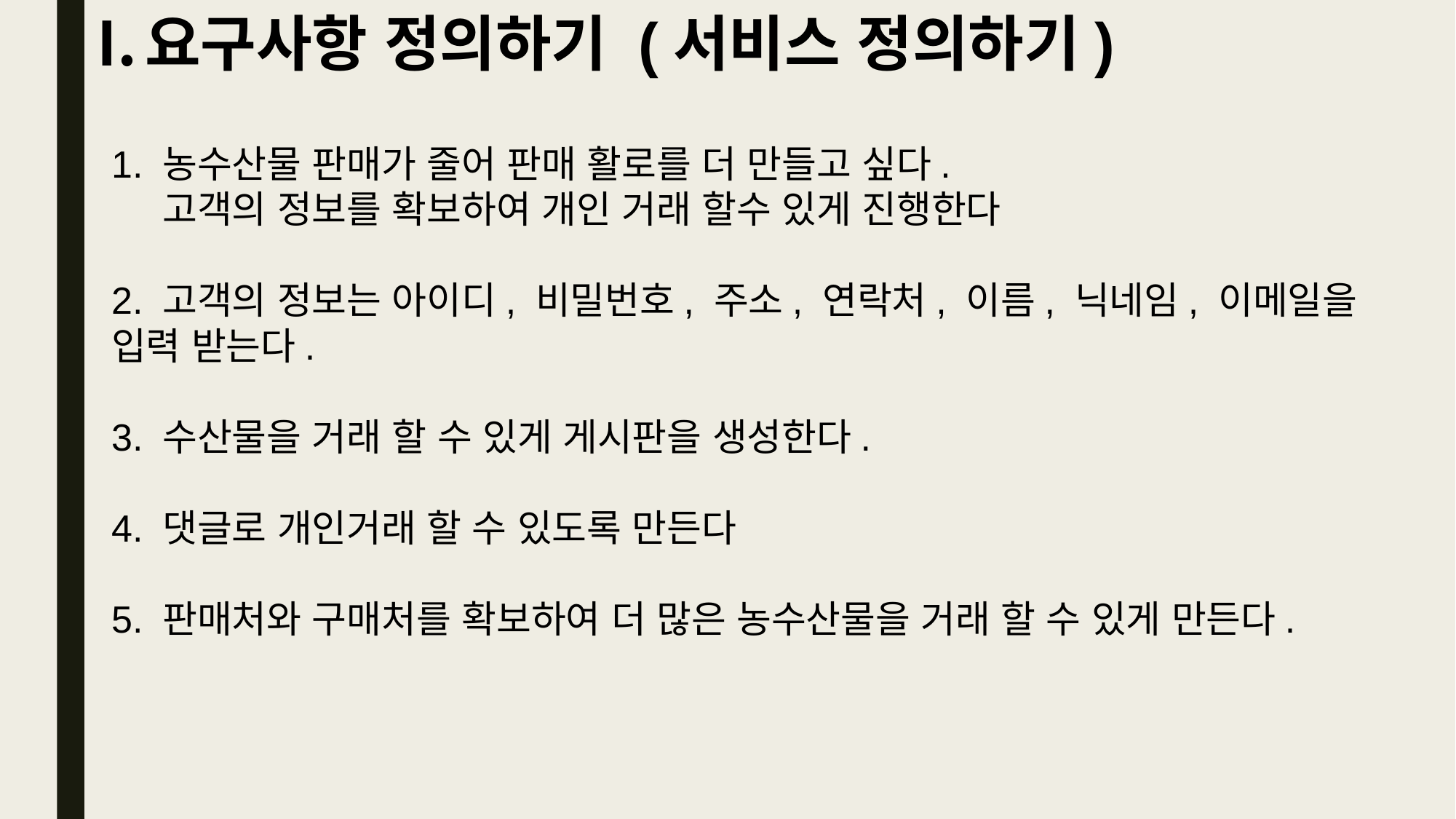

요구사항 정의하기 (서비스 정의하기)

1. 농수산물 판매가 줄어 판매 활로를 더 만들고 싶다.
    고객의 정보를 확보하여 개인 거래 할수 있게 진행한다

2. 고객의 정보는 아이디, 비밀번호, 주소, 연락처, 이름, 닉네임, 이메일을 입력 받는다.

3. 수산물을 거래 할 수 있게 게시판을 생성한다.

4. 댓글로 개인거래 할 수 있도록 만든다

5. 판매처와 구매처를 확보하여 더 많은 농수산물을 거래 할 수 있게 만든다.